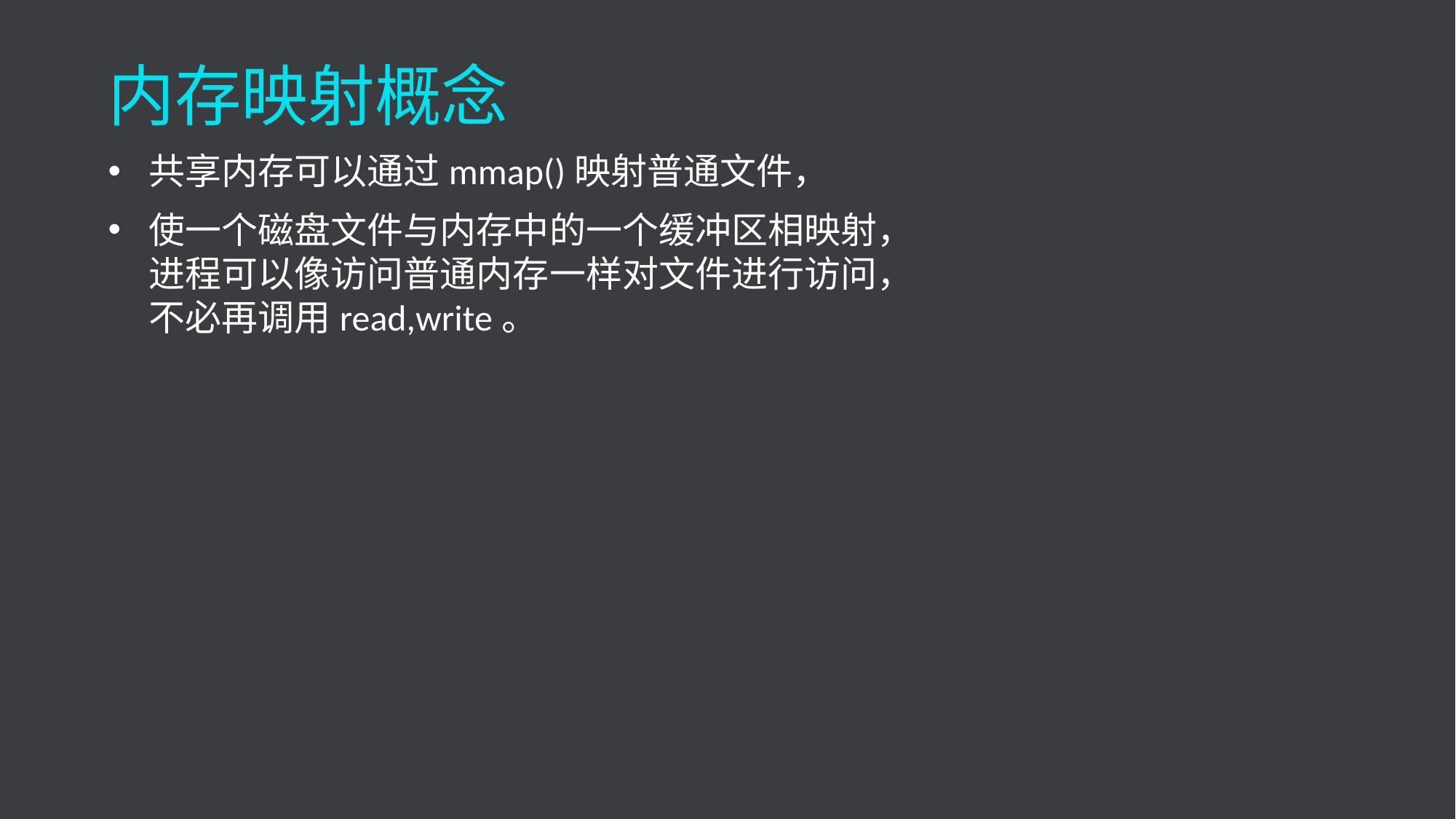

内存映射概念
共享内存可以通过mmap()映射普通文件，
使一个磁盘文件与内存中的一个缓冲区相映射，进程可以像访问普通内存一样对文件进行访问，不必再调用read,write。